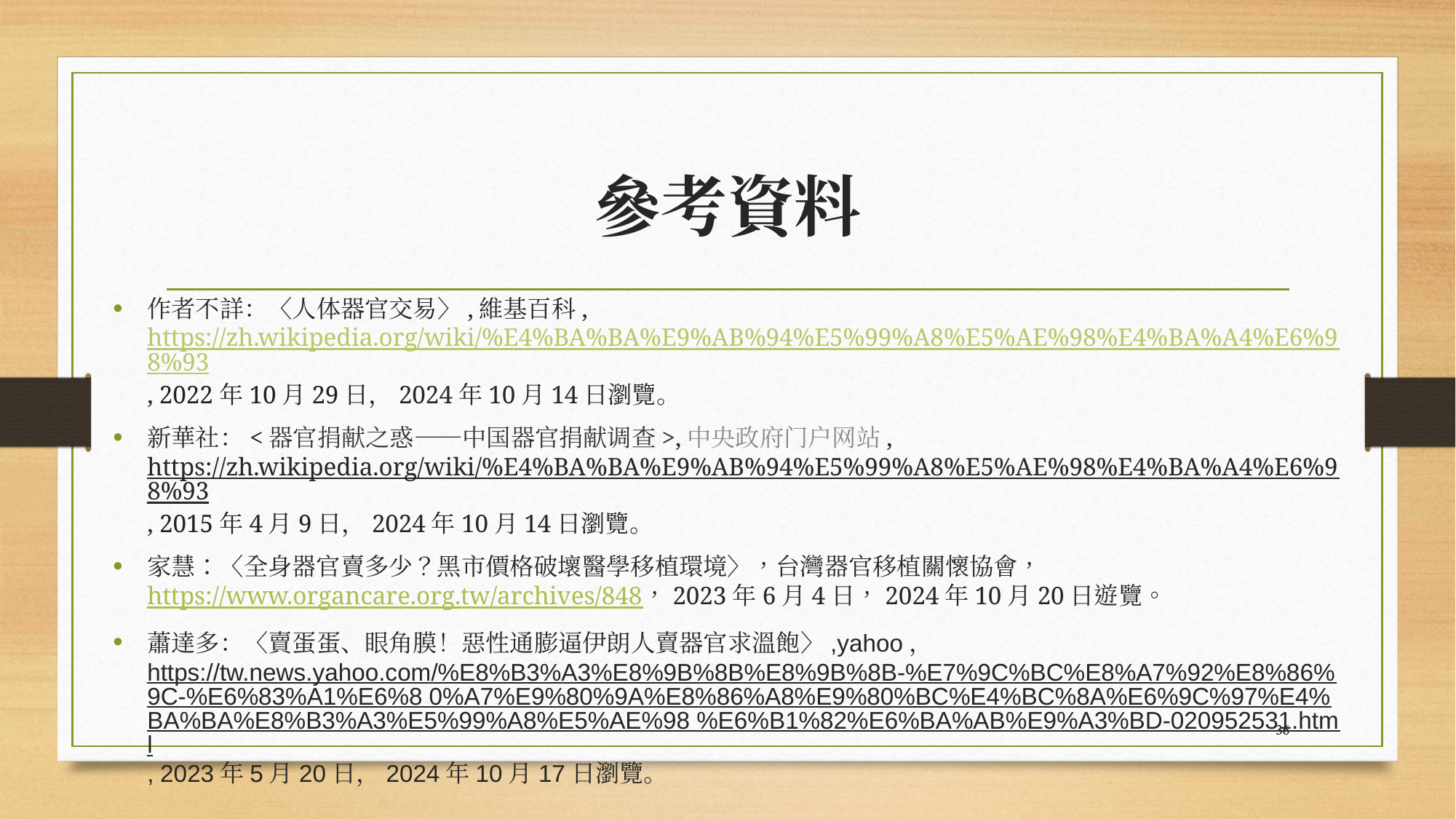

# 參考資料
作者不詳：〈人体器官交易〉,維基百科,https://zh.wikipedia.org/wiki/%E4%BA%BA%E9%AB%94%E5%99%A8%E5%AE%98%E4%BA%A4%E6%98%93, 2022年10月29日，2024年10月14日瀏覽。
新華社：<器官捐献之惑——中国器官捐献调查>,中央政府门户网站,https://zh.wikipedia.org/wiki/%E4%BA%BA%E9%AB%94%E5%99%A8%E5%AE%98%E4%BA%A4%E6%98%93, 2015年4月9日，2024年10月14日瀏覽。
家慧：〈全身器官賣多少？黑市價格破壞醫學移植環境〉，台灣器官移植關懷協會，https://www.organcare.org.tw/archives/848，2023年6月4日，2024年10月20日遊覽。
蕭達多：〈賣蛋蛋、眼角膜！惡性通膨逼伊朗人賣器官求溫飽〉,yahoo，https://tw.news.yahoo.com/%E8%B3%A3%E8%9B%8B%E8%9B%8B-%E7%9C%BC%E8%A7%92%E8%86%9C-%E6%83%A1%E6%8 0%A7%E9%80%9A%E8%86%A8%E9%80%BC%E4%BC%8A%E6%9C%97%E4%BA%BA%E8%B3%A3%E5%99%A8%E5%AE%98 %E6%B1%82%E6%BA%AB%E9%A3%BD-020952531.html, 2023年5月20日，2024年10月17日瀏覽。

36